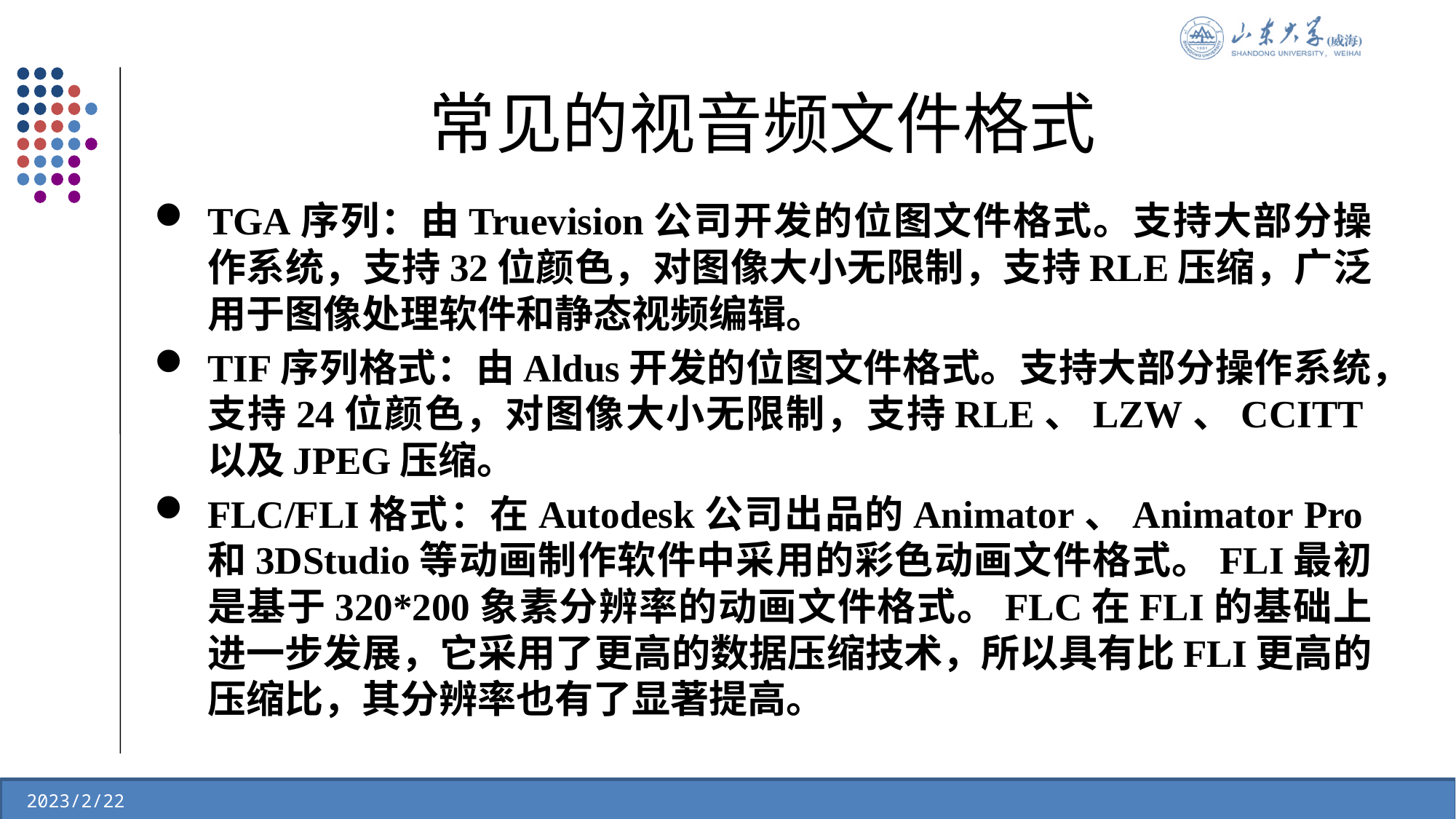

# 常见的视音频文件格式
TGA序列：由Truevision公司开发的位图文件格式。支持大部分操作系统，支持32位颜色，对图像大小无限制，支持RLE压缩，广泛用于图像处理软件和静态视频编辑。
TIF序列格式：由Aldus开发的位图文件格式。支持大部分操作系统，支持24位颜色，对图像大小无限制，支持RLE、LZW、CCITT以及JPEG压缩。
FLC/FLI格式：在Autodesk公司出品的Animator、Animator Pro和3DStudio等动画制作软件中采用的彩色动画文件格式。FLI最初是基于320*200象素分辨率的动画文件格式。FLC在FLI的基础上进一步发展，它采用了更高的数据压缩技术，所以具有比FLI更高的压缩比，其分辨率也有了显著提高。